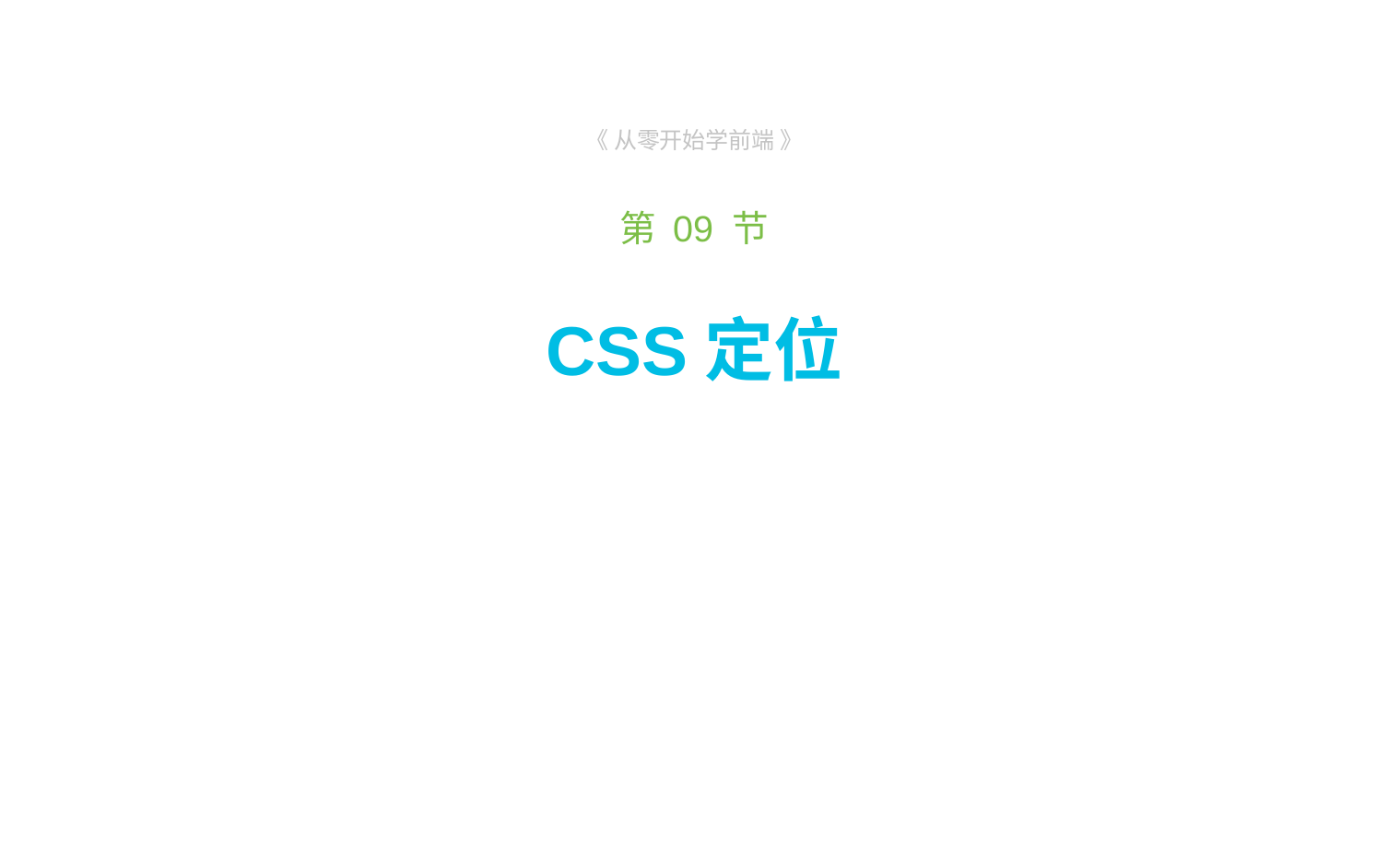

《 从零开始学前端 》
第 09 节
# CSS定位